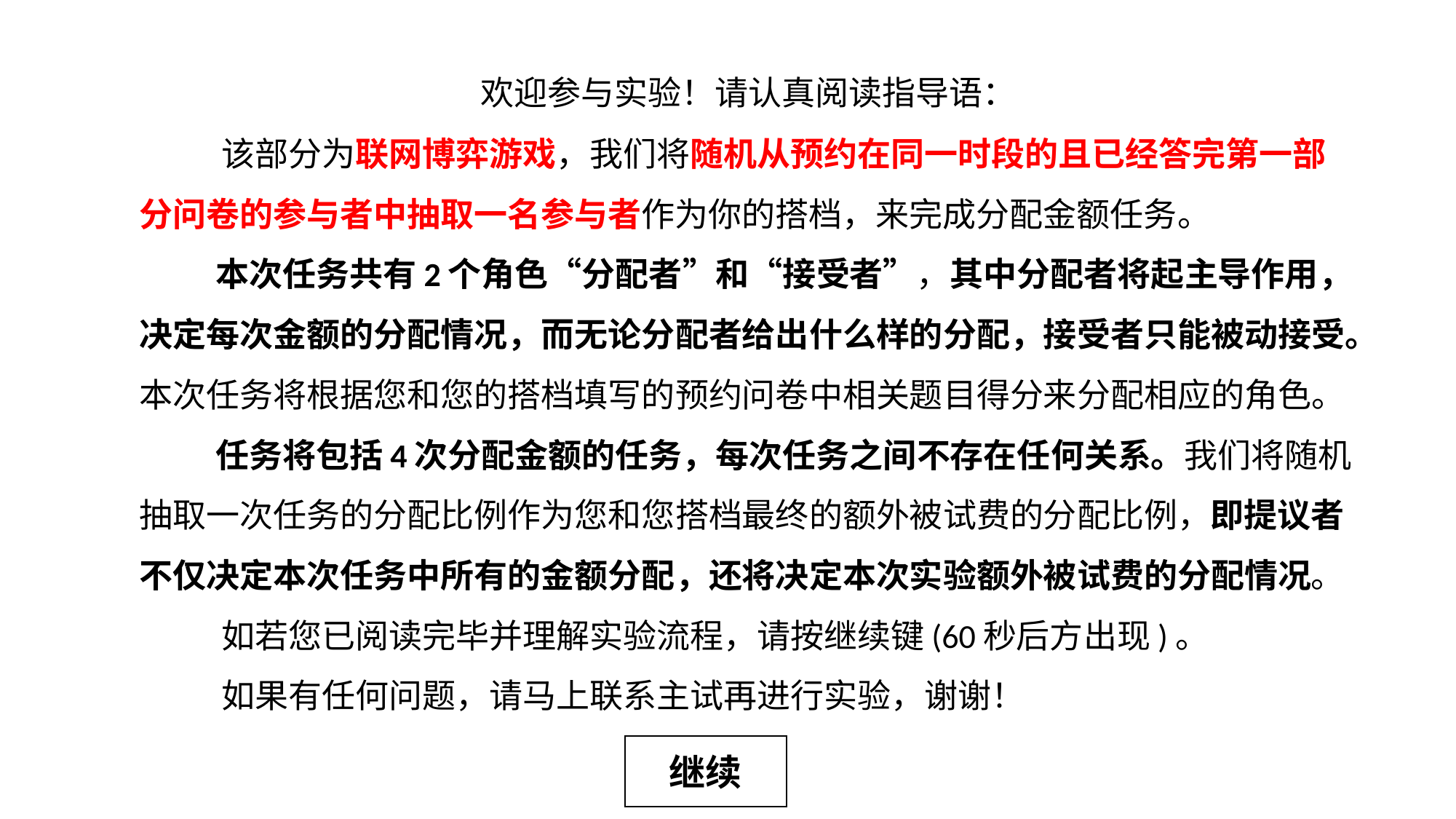

欢迎参与实验！请认真阅读指导语：
          该部分为联网博弈游戏，我们将随机从预约在同一时段的且已经答完第一部分问卷的参与者中抽取一名参与者作为你的搭档，来完成分配金额任务。
         本次任务共有2个角色“分配者”和“接受者”，其中分配者将起主导作用，决定每次金额的分配情况，而无论分配者给出什么样的分配，接受者只能被动接受。本次任务将根据您和您的搭档填写的预约问卷中相关题目得分来分配相应的角色。
         任务将包括4次分配金额的任务，每次任务之间不存在任何关系。我们将随机抽取一次任务的分配比例作为您和您搭档最终的额外被试费的分配比例，即提议者不仅决定本次任务中所有的金额分配，还将决定本次实验额外被试费的分配情况。
          如若您已阅读完毕并理解实验流程，请按继续键(60秒后方出现)。
          如果有任何问题，请马上联系主试再进行实验，谢谢！

继续